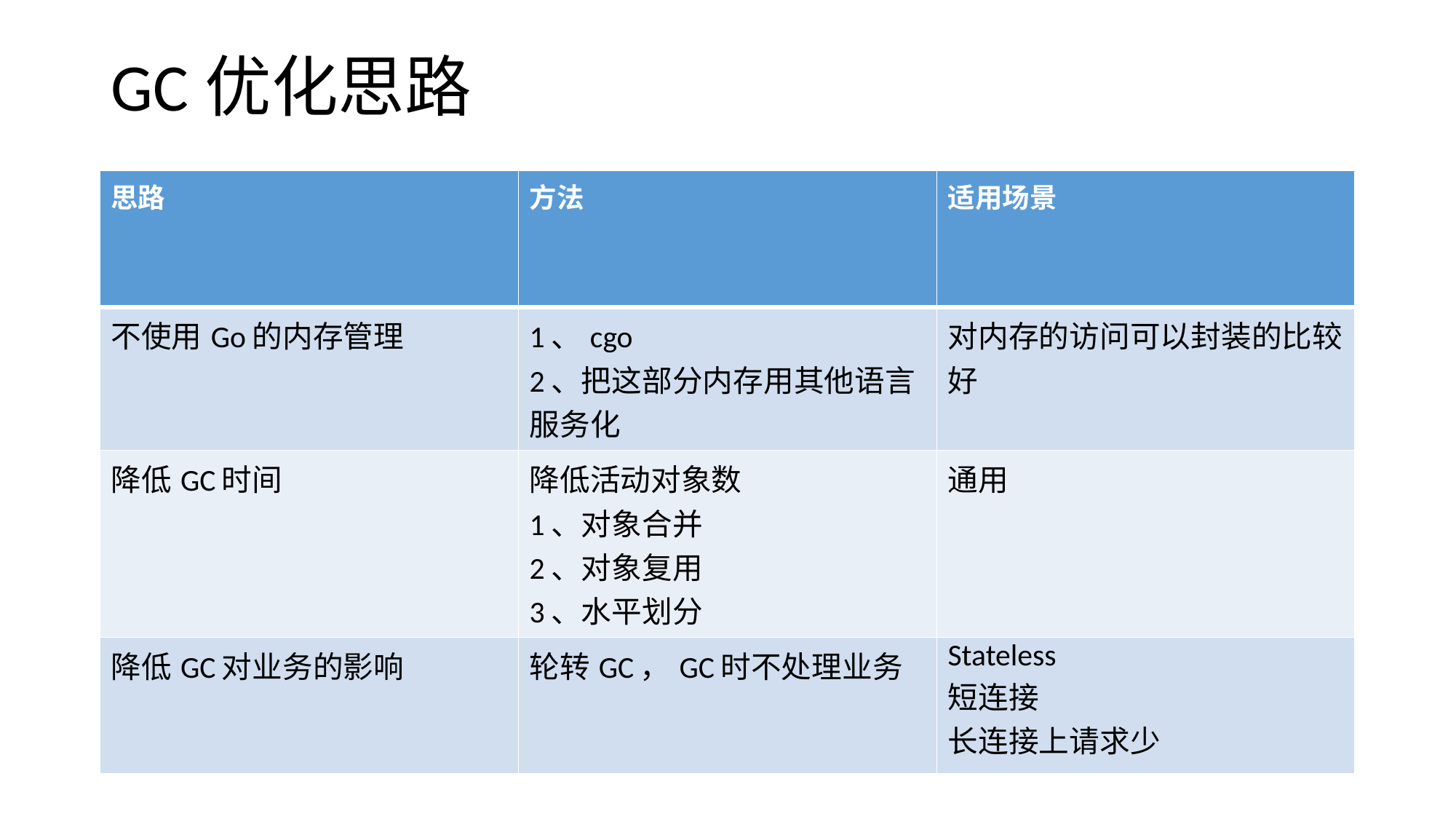

# GC优化思路
| 思路 | 方法 | 适用场景 |
| --- | --- | --- |
| 不使用Go的内存管理 | 1、cgo 2、把这部分内存用其他语言服务化 | 对内存的访问可以封装的比较好 |
| 降低GC时间 | 降低活动对象数 1、对象合并 2、对象复用 3、水平划分 | 通用 |
| 降低GC对业务的影响 | 轮转GC，GC时不处理业务 | Stateless 短连接 长连接上请求少 |